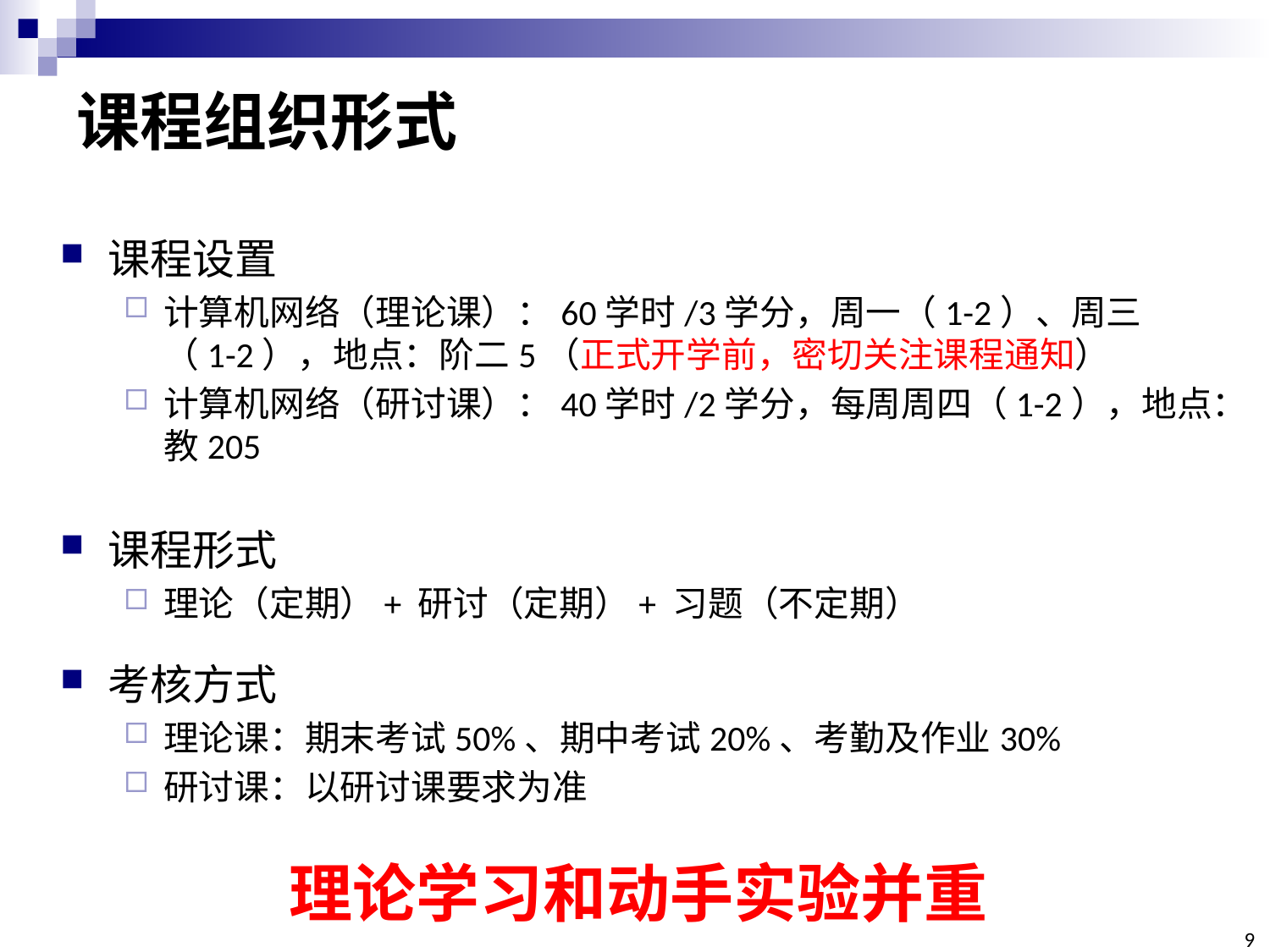

# 课程组织形式
课程设置
计算机网络（理论课）：60学时/3学分，周一（1-2）、周三（1-2），地点：阶二5（正式开学前，密切关注课程通知）
计算机网络（研讨课）：40学时/2学分，每周周四（1-2），地点：教205
课程形式
理论（定期）+ 研讨（定期）+ 习题（不定期）
考核方式
理论课：期末考试50%、期中考试20%、考勤及作业30%
研讨课：以研讨课要求为准
理论学习和动手实验并重
9